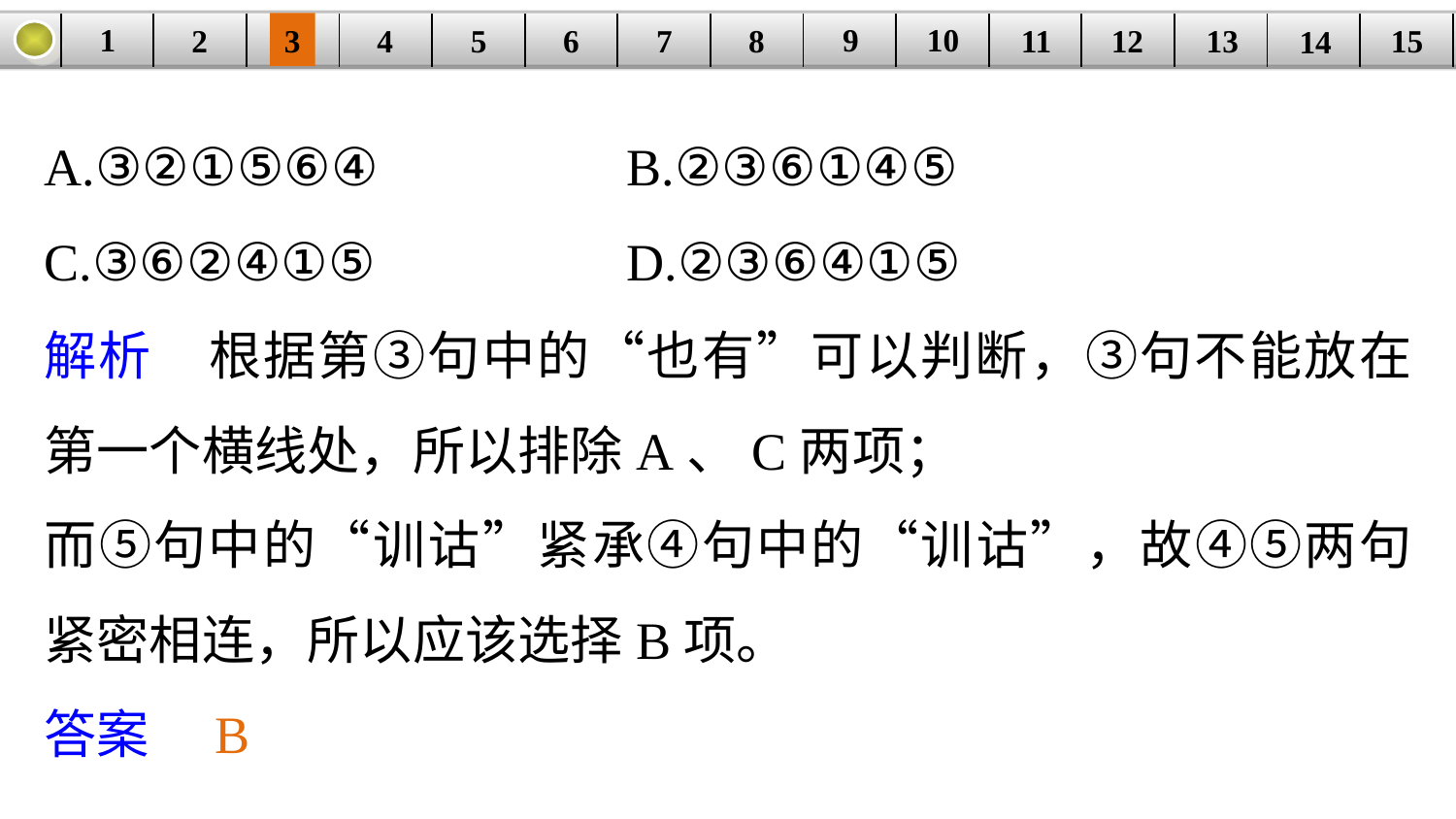

9
10
1
3
4
5
6
8
11
2
12
15
|  |  |  |  |  |  |  |  |  |  |  |  |  |  |  |
| --- | --- | --- | --- | --- | --- | --- | --- | --- | --- | --- | --- | --- | --- | --- |
7
13
14

A.③②①⑤⑥④  		B.②③⑥①④⑤
C.③⑥②④①⑤  		D.②③⑥④①⑤
解析　根据第③句中的“也有”可以判断，③句不能放在第一个横线处，所以排除A、C两项；
而⑤句中的“训诂”紧承④句中的“训诂”，故④⑤两句紧密相连，所以应该选择B项。
答案　B